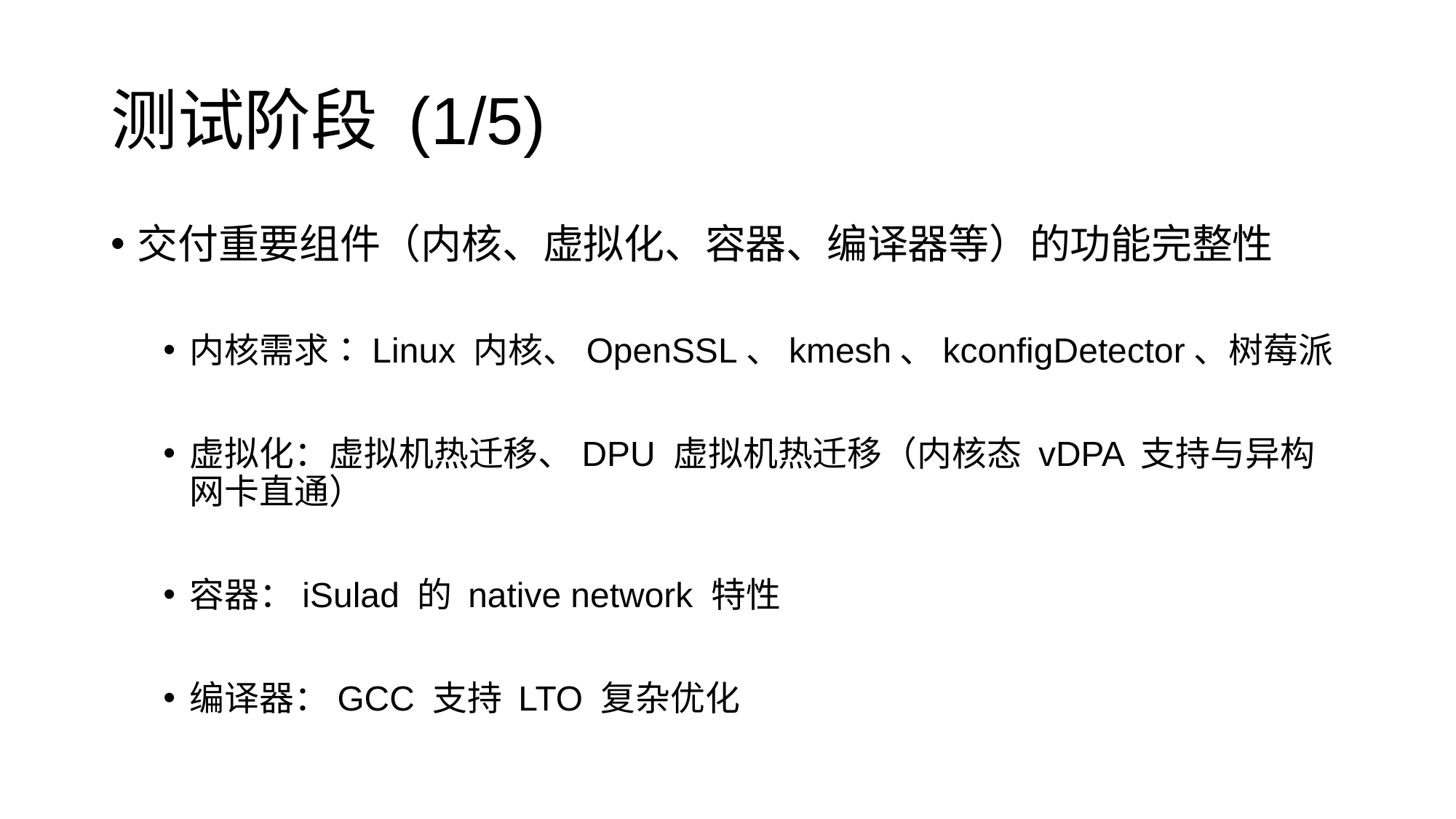

# 测试阶段 (1/5)
交付重要组件（内核、虚拟化、容器、编译器等）的功能完整性

内核需求：Linux 内核、OpenSSL、kmesh、kconfigDetector、树莓派

虚拟化：虚拟机热迁移、DPU 虚拟机热迁移（内核态 vDPA 支持与异构网卡直通）

容器：iSulad 的 native network 特性

编译器：GCC 支持 LTO 复杂优化